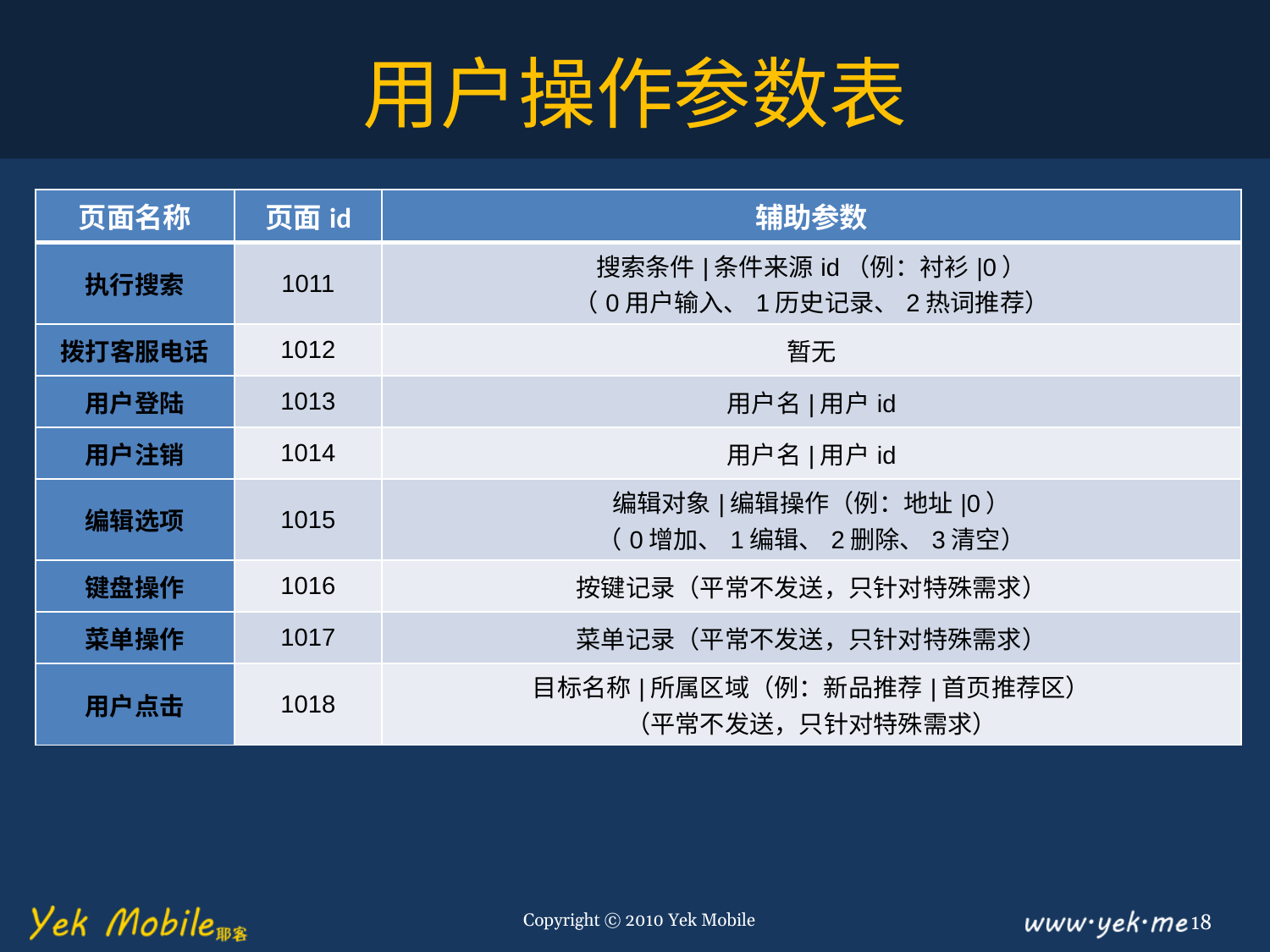

# 用户操作参数表
| 页面名称 | 页面id | 辅助参数 |
| --- | --- | --- |
| 执行搜索 | 1011 | 搜索条件|条件来源id（例：衬衫|0） （0用户输入、1历史记录、2热词推荐） |
| 拨打客服电话 | 1012 | 暂无 |
| 用户登陆 | 1013 | 用户名|用户id |
| 用户注销 | 1014 | 用户名|用户id |
| 编辑选项 | 1015 | 编辑对象|编辑操作（例：地址|0） （0增加、1编辑、2删除、3清空） |
| 键盘操作 | 1016 | 按键记录（平常不发送，只针对特殊需求） |
| 菜单操作 | 1017 | 菜单记录（平常不发送，只针对特殊需求） |
| 用户点击 | 1018 | 目标名称|所属区域（例：新品推荐|首页推荐区） （平常不发送，只针对特殊需求） |